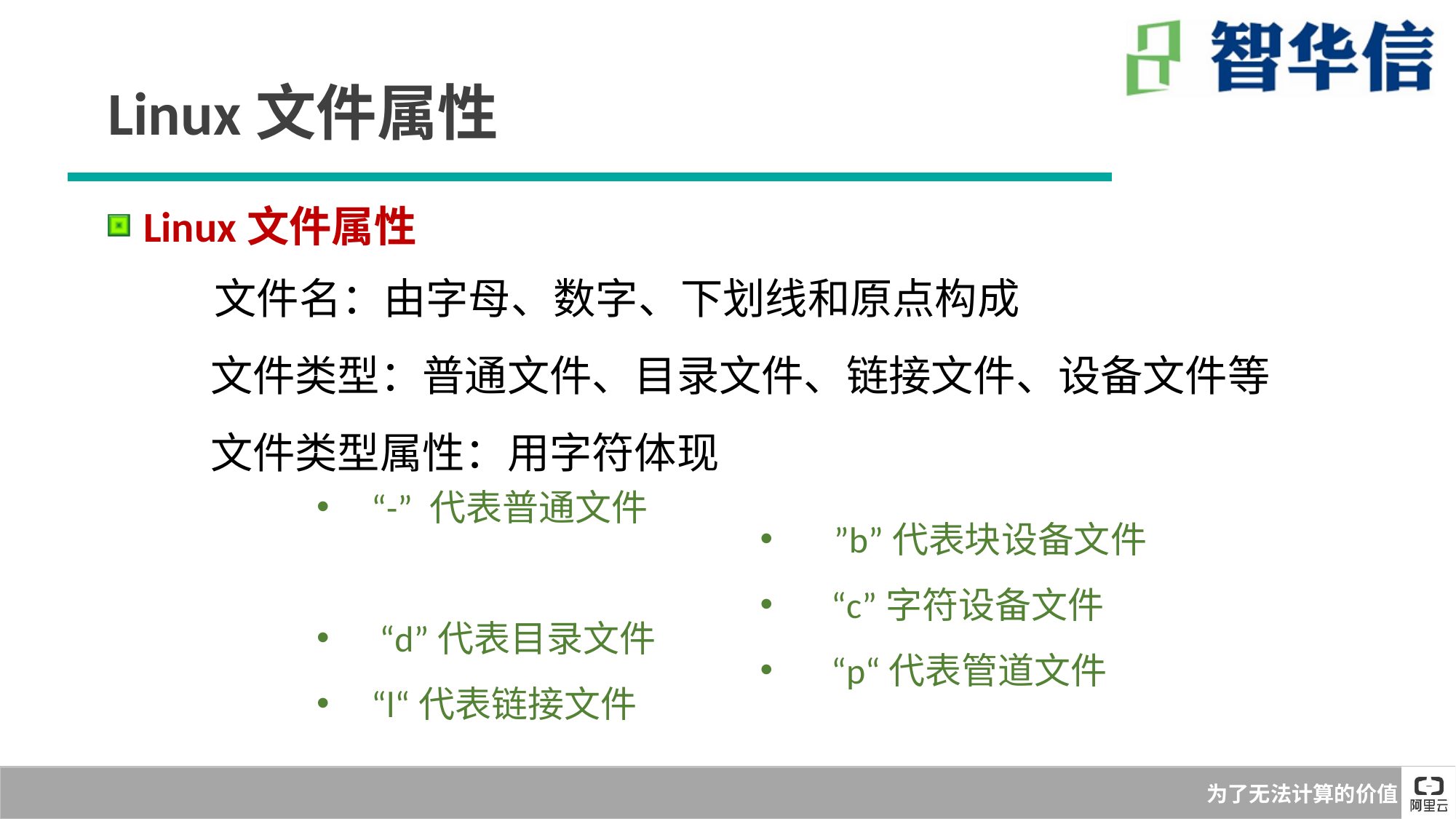

Linux文件属性
 Linux文件属性
文件名：由字母、数字、下划线和原点构成
文件类型：普通文件、目录文件、链接文件、设备文件等
文件类型属性：用字符体现
“-” 代表普通文件
 “d”代表目录文件
“l“代表链接文件
    ”b”代表块设备文件
  “c”字符设备文件
  “p“代表管道文件